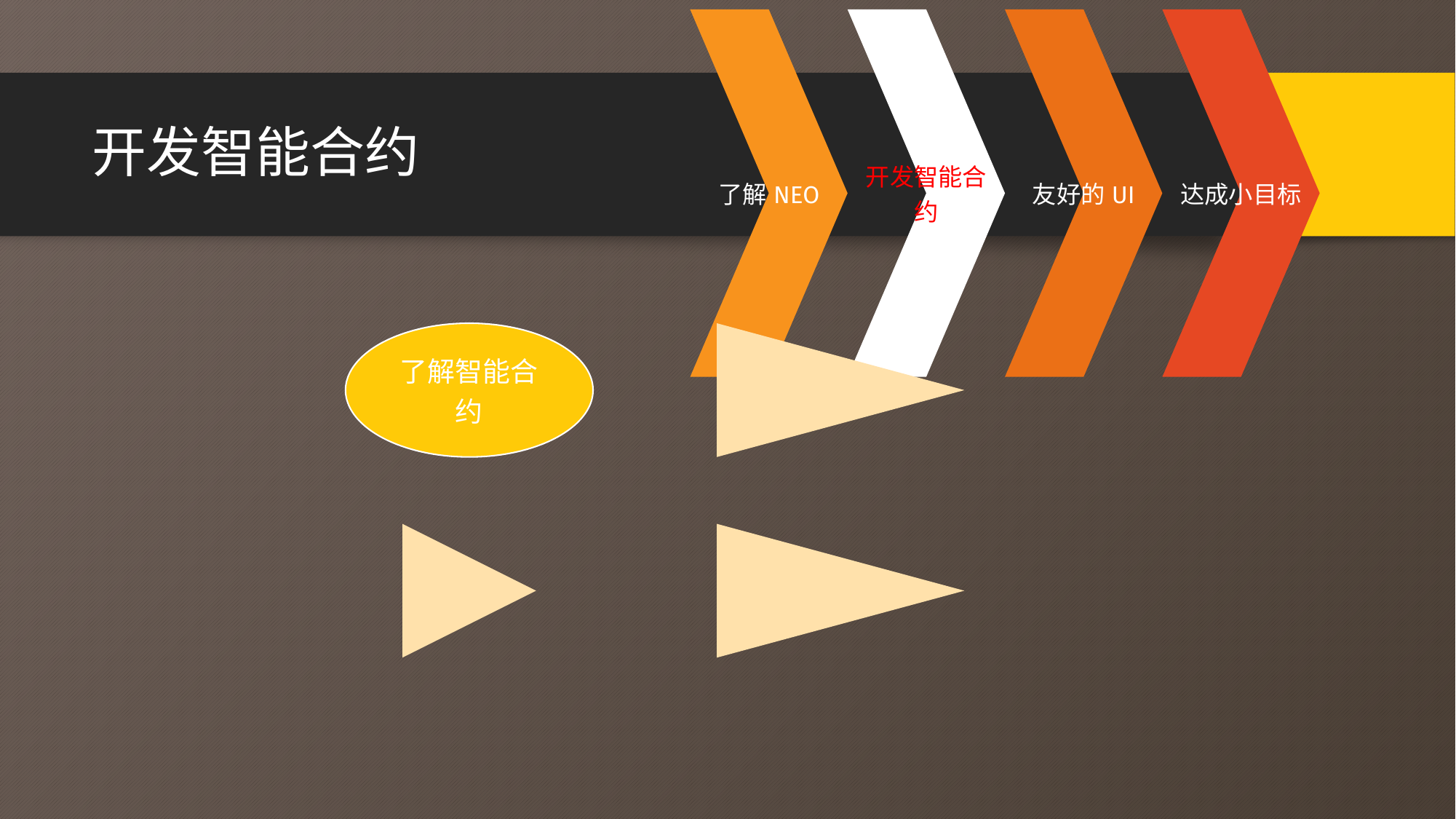

了解NEO
开发智能合约
友好的UI
达成小目标
# 开发智能合约
了解智能合约